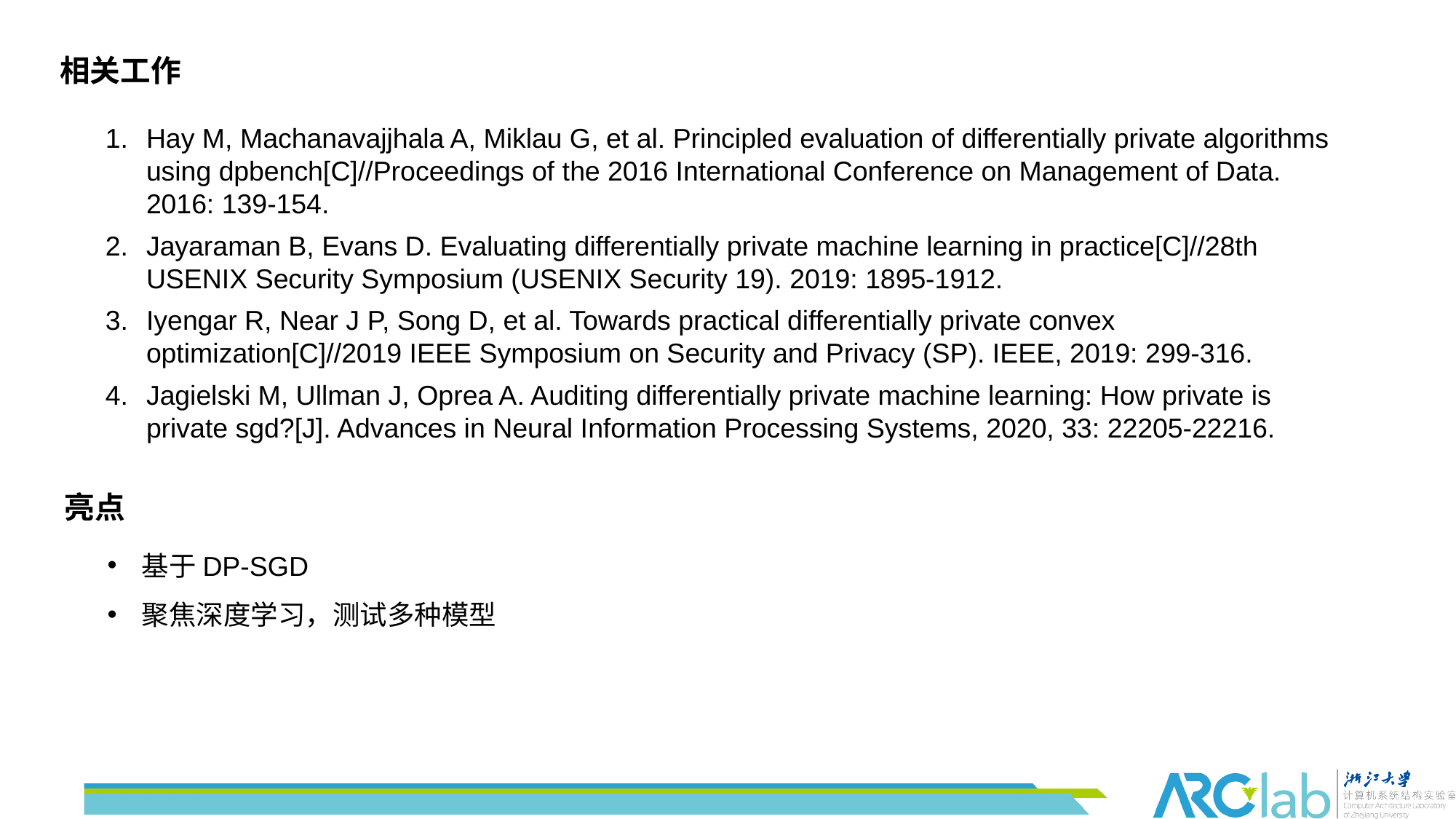

相关工作
Hay M, Machanavajjhala A, Miklau G, et al. Principled evaluation of differentially private algorithms using dpbench[C]//Proceedings of the 2016 International Conference on Management of Data. 2016: 139-154.
Jayaraman B, Evans D. Evaluating differentially private machine learning in practice[C]//28th USENIX Security Symposium (USENIX Security 19). 2019: 1895-1912.
Iyengar R, Near J P, Song D, et al. Towards practical differentially private convex optimization[C]//2019 IEEE Symposium on Security and Privacy (SP). IEEE, 2019: 299-316.
Jagielski M, Ullman J, Oprea A. Auditing differentially private machine learning: How private is private sgd?[J]. Advances in Neural Information Processing Systems, 2020, 33: 22205-22216.
亮点
基于DP-SGD
聚焦深度学习，测试多种模型